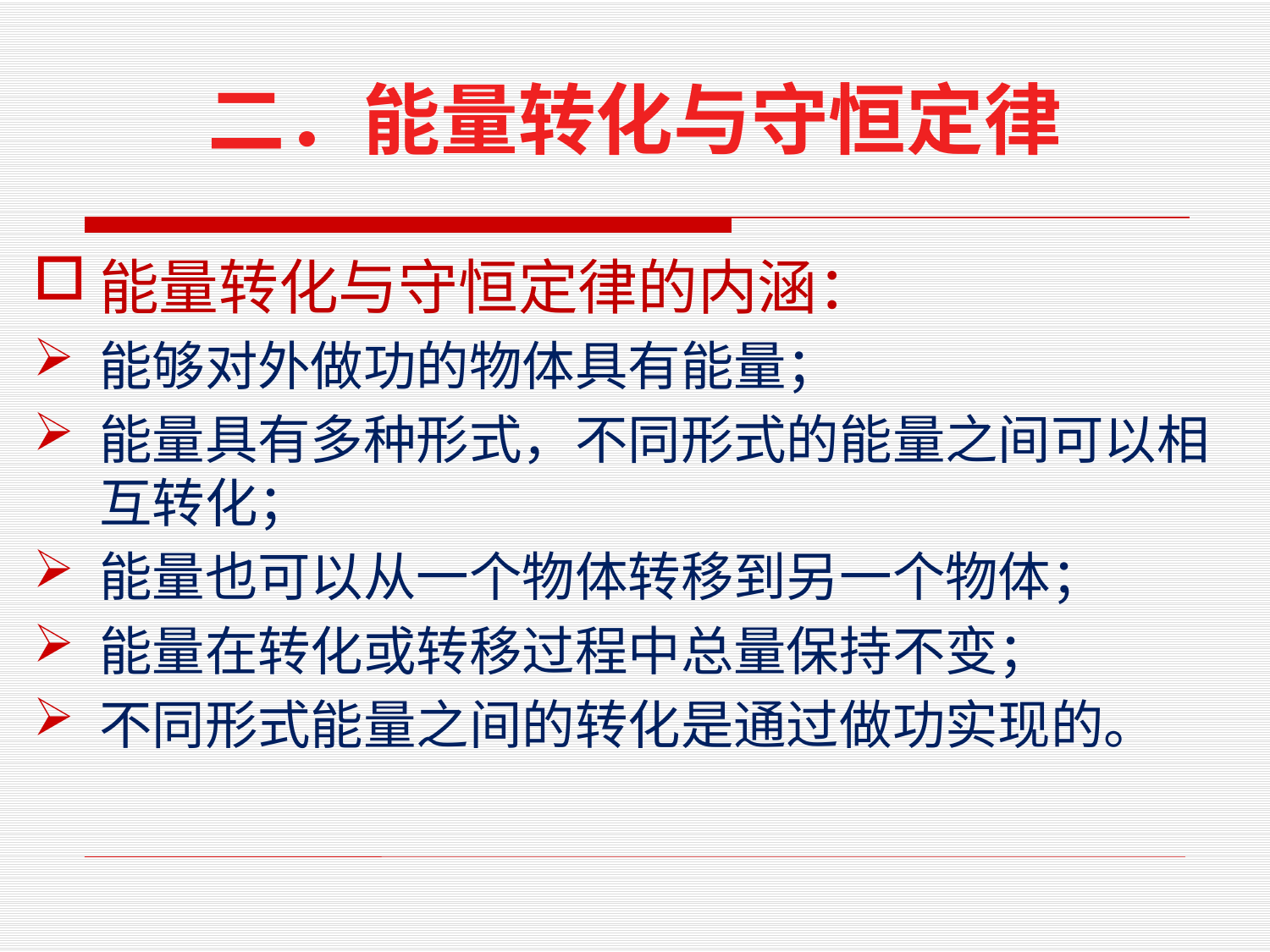

二．能量转化与守恒定律
能量转化与守恒定律的内涵：
能够对外做功的物体具有能量；
能量具有多种形式，不同形式的能量之间可以相互转化；
能量也可以从一个物体转移到另一个物体；
能量在转化或转移过程中总量保持不变；
不同形式能量之间的转化是通过做功实现的。